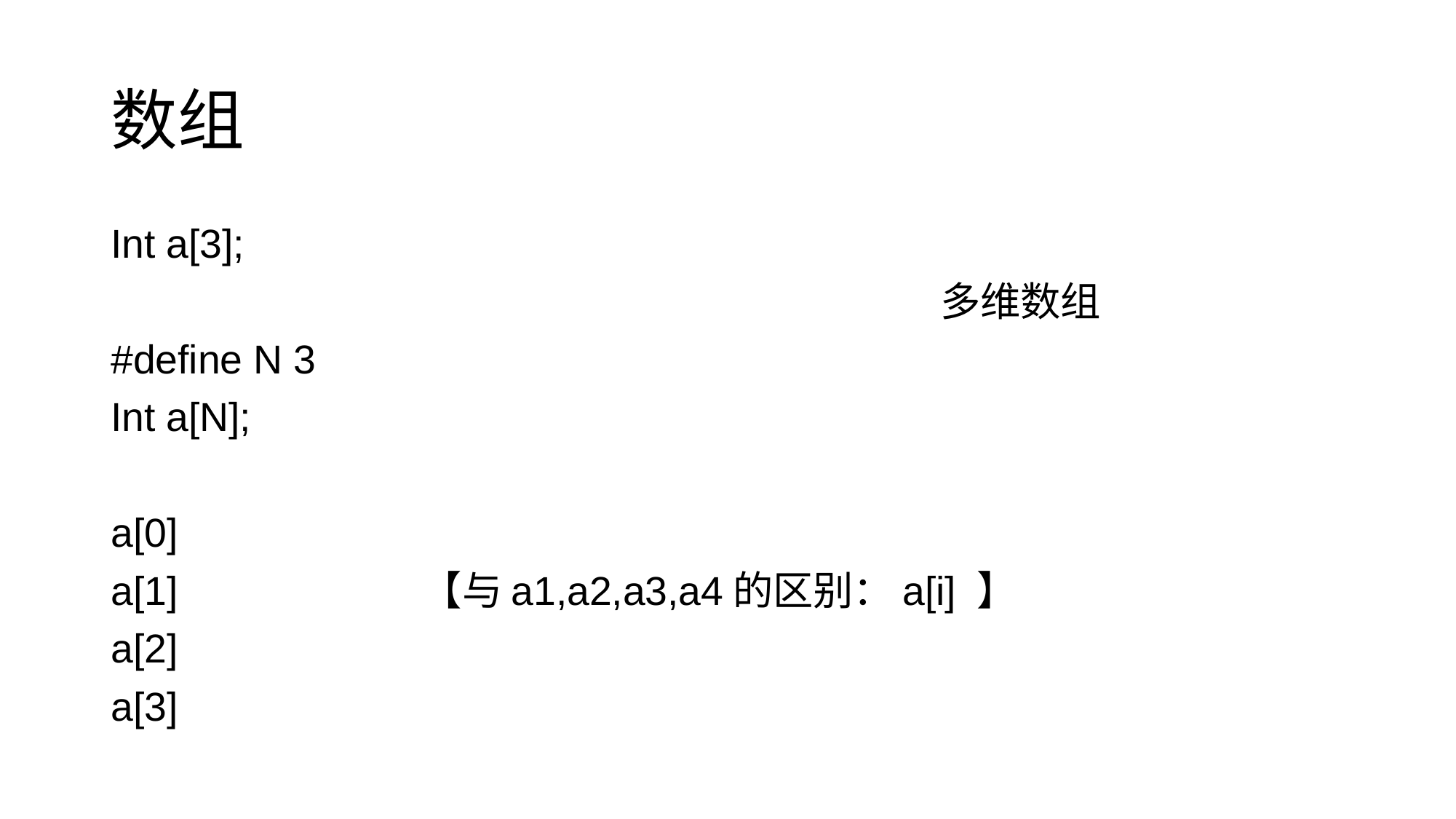

# 数组
Int a[3];
								多维数组
#define N 3
Int a[N];

a[0]
a[1]			【与a1,a2,a3,a4的区别：a[i] 】
a[2]
a[3]